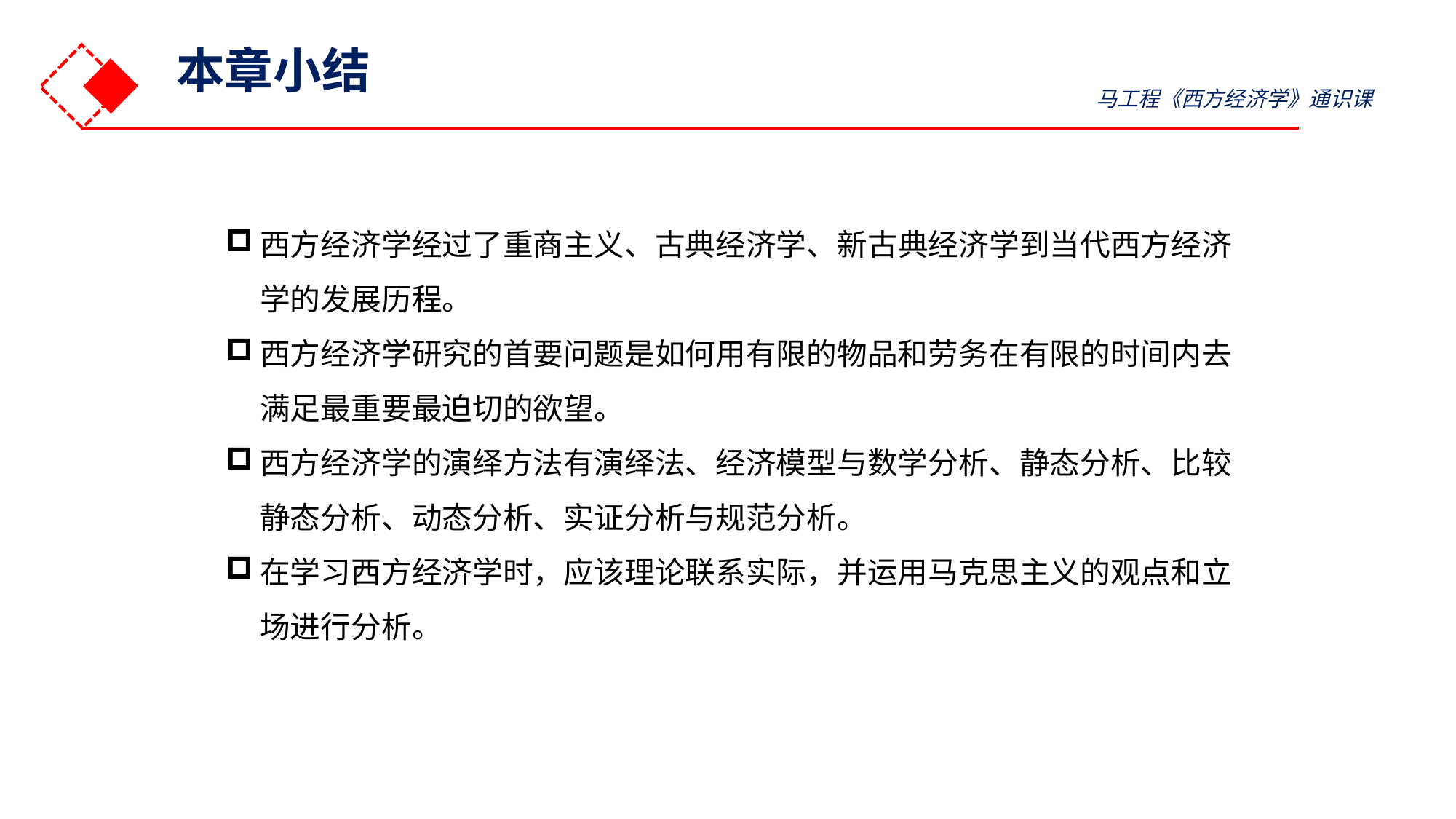

本章小结

马工程《西方经济学》通识课
西方经济学经过了重商主义、古典经济学、新古典经济学到当代西方经济学的发展历程。
西方经济学研究的首要问题是如何用有限的物品和劳务在有限的时间内去满足最重要最迫切的欲望。
西方经济学的演绎方法有演绎法、经济模型与数学分析、静态分析、比较静态分析、动态分析、实证分析与规范分析。
在学习西方经济学时，应该理论联系实际，并运用马克思主义的观点和立场进行分析。